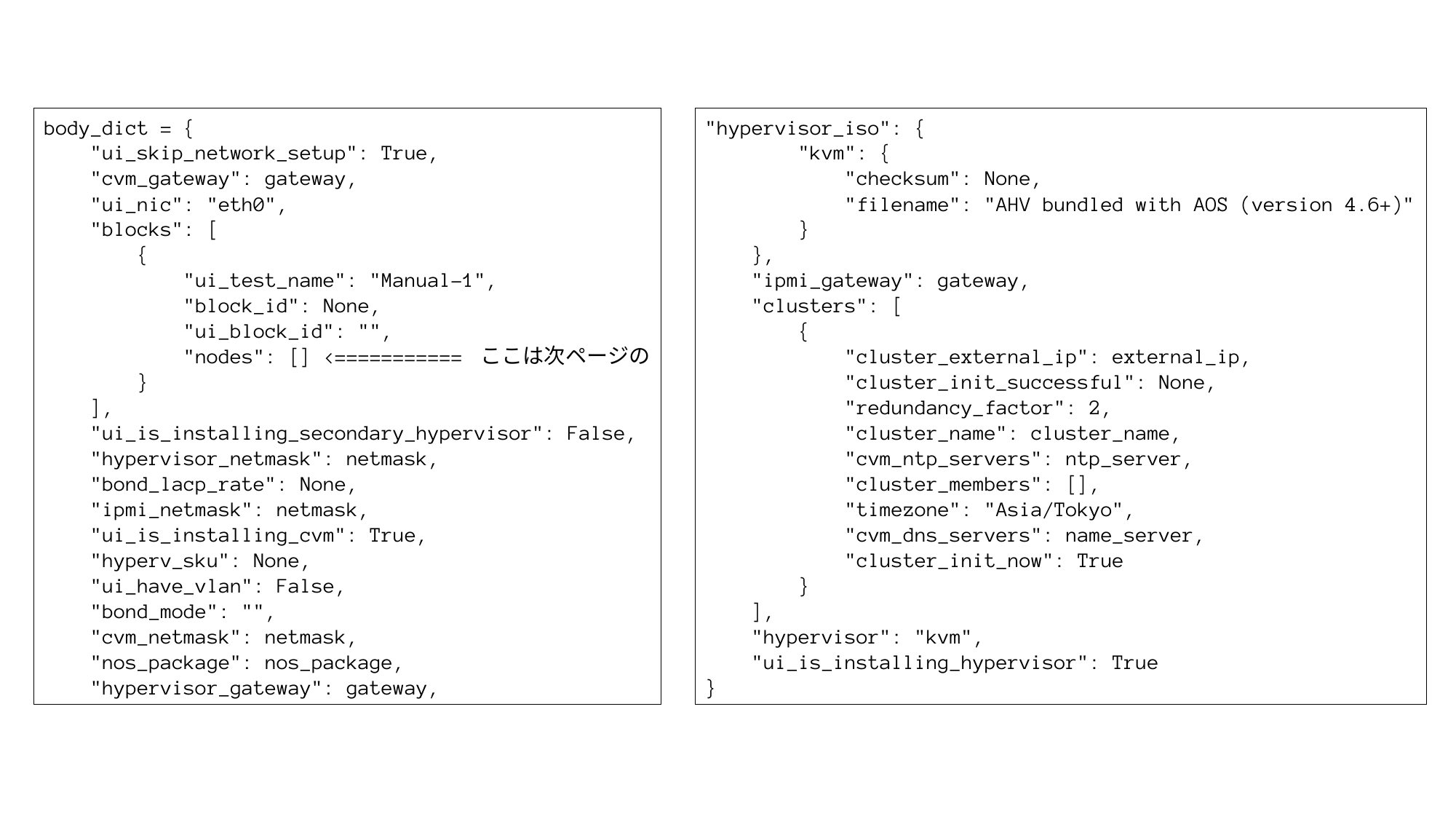

body_dict = {
    "ui_skip_network_setup": True,
    "cvm_gateway": gateway,
    "ui_nic": "eth0",
    "blocks": [
        {
            "ui_test_name": "Manual-1",
            "block_id": None,
            "ui_block_id": "",
            "nodes": [] <=========== ここは次ページの
        }
    ],
    "ui_is_installing_secondary_hypervisor": False,
    "hypervisor_netmask": netmask,
    "bond_lacp_rate": None,
    "ipmi_netmask": netmask,
    "ui_is_installing_cvm": True,
    "hyperv_sku": None,
    "ui_have_vlan": False,
    "bond_mode": "",
    "cvm_netmask": netmask,
    "nos_package": nos_package,
    "hypervisor_gateway": gateway,
"hypervisor_iso": {
        "kvm": {
            "checksum": None,
            "filename": "AHV bundled with AOS (version 4.6+)"
        }
    },
    "ipmi_gateway": gateway,
    "clusters": [
        {
            "cluster_external_ip": external_ip,
            "cluster_init_successful": None,
            "redundancy_factor": 2,
            "cluster_name": cluster_name,
            "cvm_ntp_servers": ntp_server,
            "cluster_members": [],
            "timezone": "Asia/Tokyo",
            "cvm_dns_servers": name_server,
            "cluster_init_now": True
        }
    ],
    "hypervisor": "kvm",
    "ui_is_installing_hypervisor": True
}